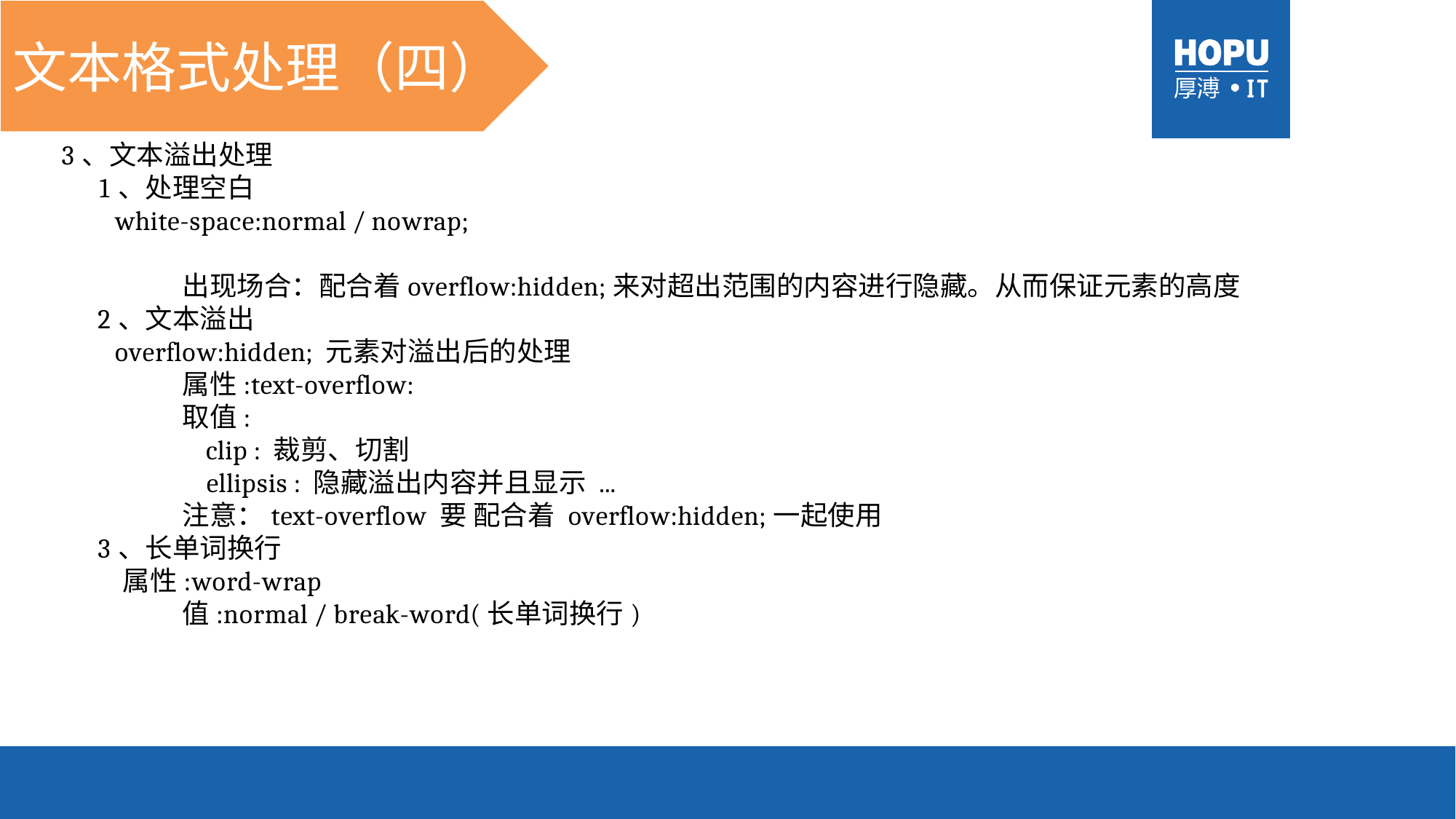

文本格式处理（四）
 3、文本溢出处理
       1、处理空白
          white-space:normal / nowrap;

	  出现场合：配合着overflow:hidden;来对超出范围的内容进行隐藏。从而保证元素的高度
       2、文本溢出
          overflow:hidden; 元素对溢出后的处理
	  属性:text-overflow:
	  取值:
	       clip : 裁剪、切割
	       ellipsis : 隐藏溢出内容并且显示 ...
	  注意：text-overflow 要 配合着 overflow:hidden;一起使用
       3、长单词换行
          属性:word-wrap
	  值:normal / break-word(长单词换行)